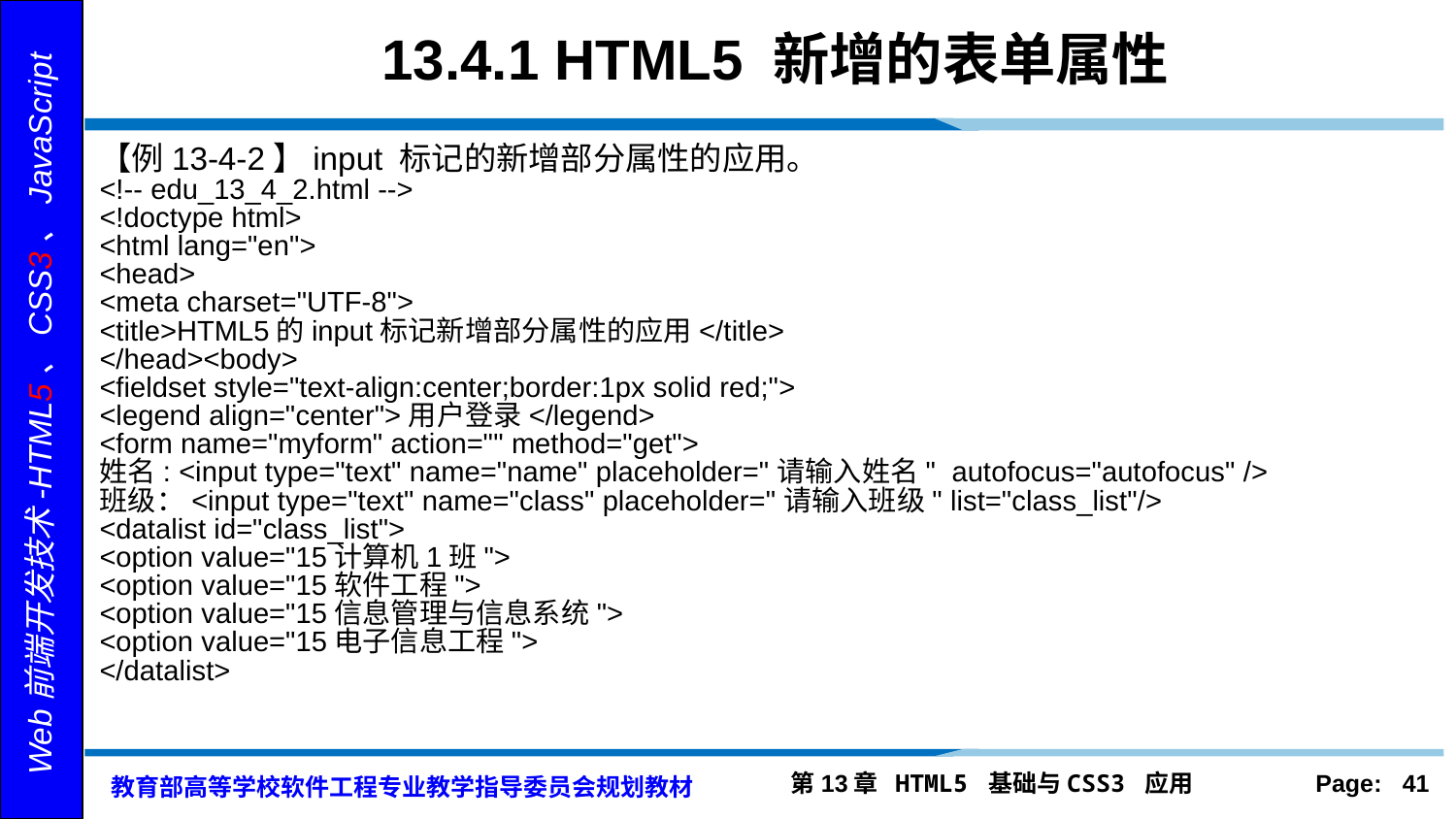

# 13.4.1 HTML5 新增的表单属性
【例13-4-2】input 标记的新增部分属性的应用。
<!-- edu_13_4_2.html -->
<!doctype html>
<html lang="en">
<head>
<meta charset="UTF-8">
<title>HTML5的input标记新增部分属性的应用</title>
</head><body>
<fieldset style="text-align:center;border:1px solid red;">
<legend align="center">用户登录</legend>
<form name="myform" action="" method="get">
姓名: <input type="text" name="name" placeholder="请输入姓名"  autofocus="autofocus" />
班级：<input type="text" name="class" placeholder="请输入班级" list="class_list"/>
<datalist id="class_list">
<option value="15计算机1班">
<option value="15软件工程">
<option value="15信息管理与信息系统">
<option value="15电子信息工程">
</datalist>